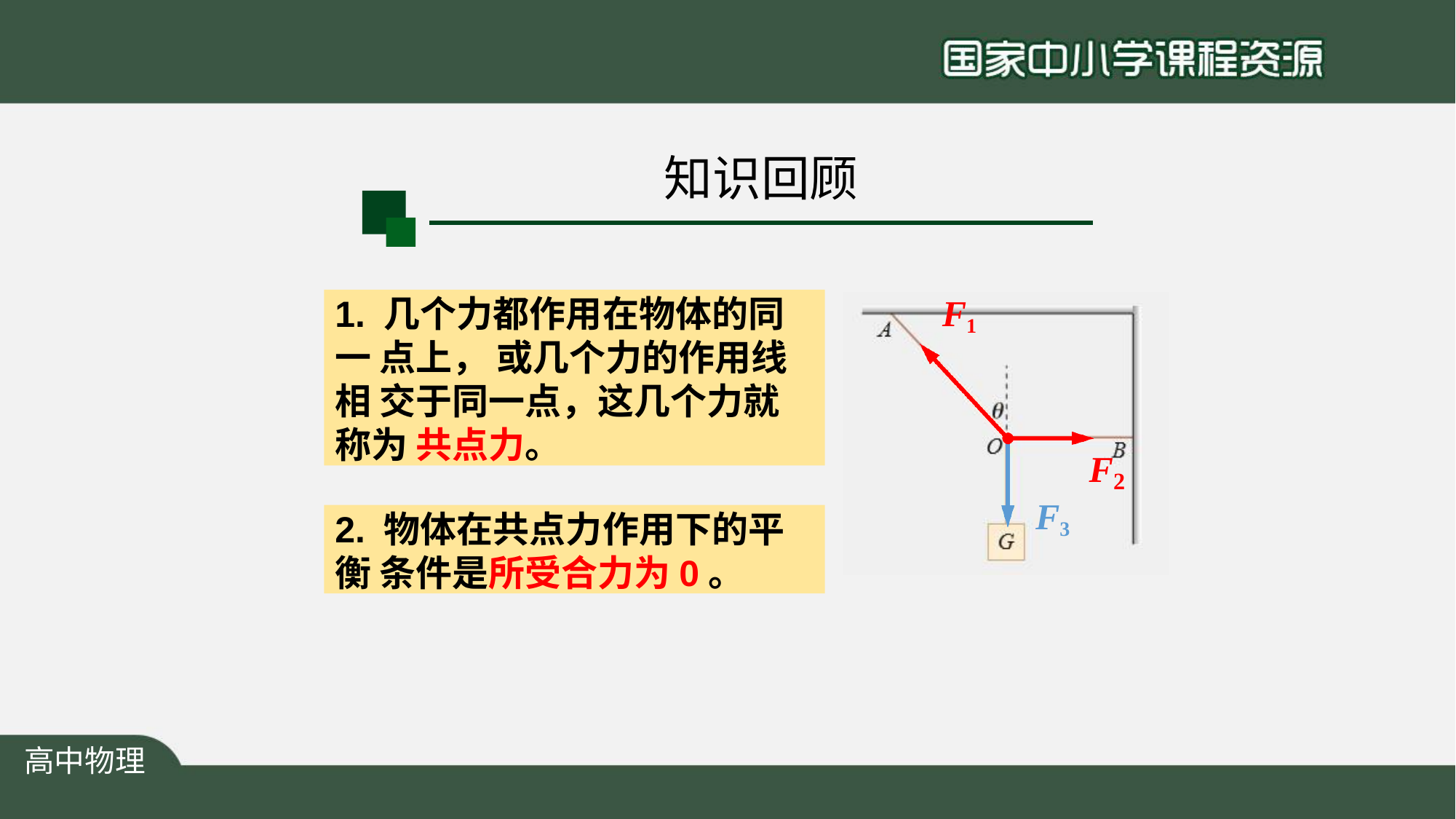

# 知识回顾

F1
1. 几个力都作用在物体的同一 点上， 或几个力的作用线相 交于同一点，这几个力就称为 共点力。

F
2
F3
2. 物体在共点力作用下的平衡 条件是所受合力为0。
高中物理